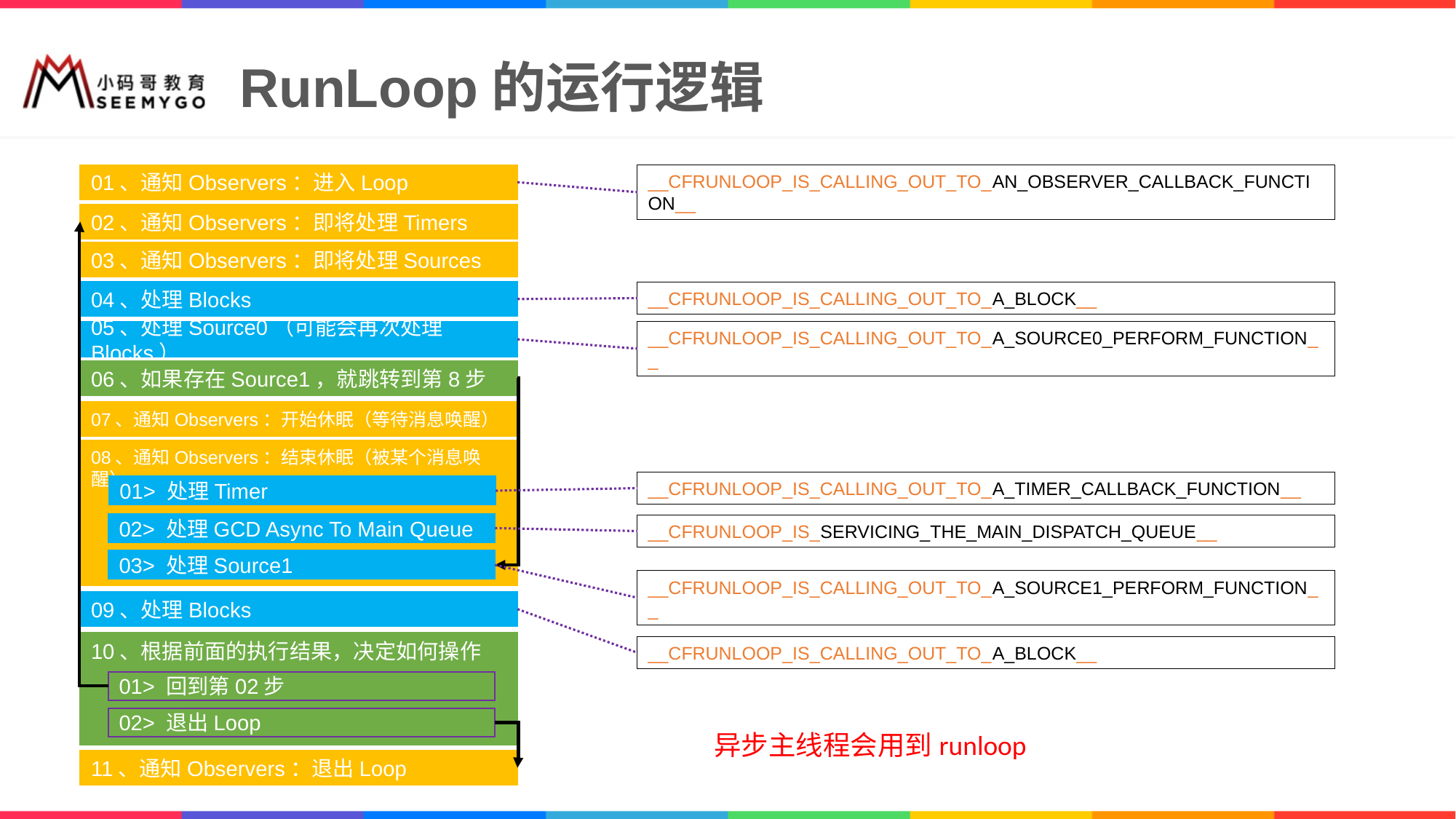

# RunLoop的运行逻辑
01、通知Observers：进入Loop
__CFRUNLOOP_IS_CALLING_OUT_TO_AN_OBSERVER_CALLBACK_FUNCTION__
02、通知Observers：即将处理Timers
03、通知Observers：即将处理Sources
04、处理Blocks
__CFRUNLOOP_IS_CALLING_OUT_TO_A_BLOCK__
__CFRUNLOOP_IS_CALLING_OUT_TO_A_SOURCE0_PERFORM_FUNCTION__
05、处理Source0（可能会再次处理Blocks）
06、如果存在Source1，就跳转到第8步
07、通知Observers：开始休眠（等待消息唤醒）
08、通知Observers：结束休眠（被某个消息唤醒）
__CFRUNLOOP_IS_CALLING_OUT_TO_A_TIMER_CALLBACK_FUNCTION__
01> 处理Timer
02> 处理GCD Async To Main Queue
__CFRUNLOOP_IS_SERVICING_THE_MAIN_DISPATCH_QUEUE__
03> 处理Source1
__CFRUNLOOP_IS_CALLING_OUT_TO_A_SOURCE1_PERFORM_FUNCTION__
09、处理Blocks
10、根据前面的执行结果，决定如何操作
__CFRUNLOOP_IS_CALLING_OUT_TO_A_BLOCK__
01> 回到第02步
02> 退出Loop
异步主线程会用到runloop
11、通知Observers：退出Loop